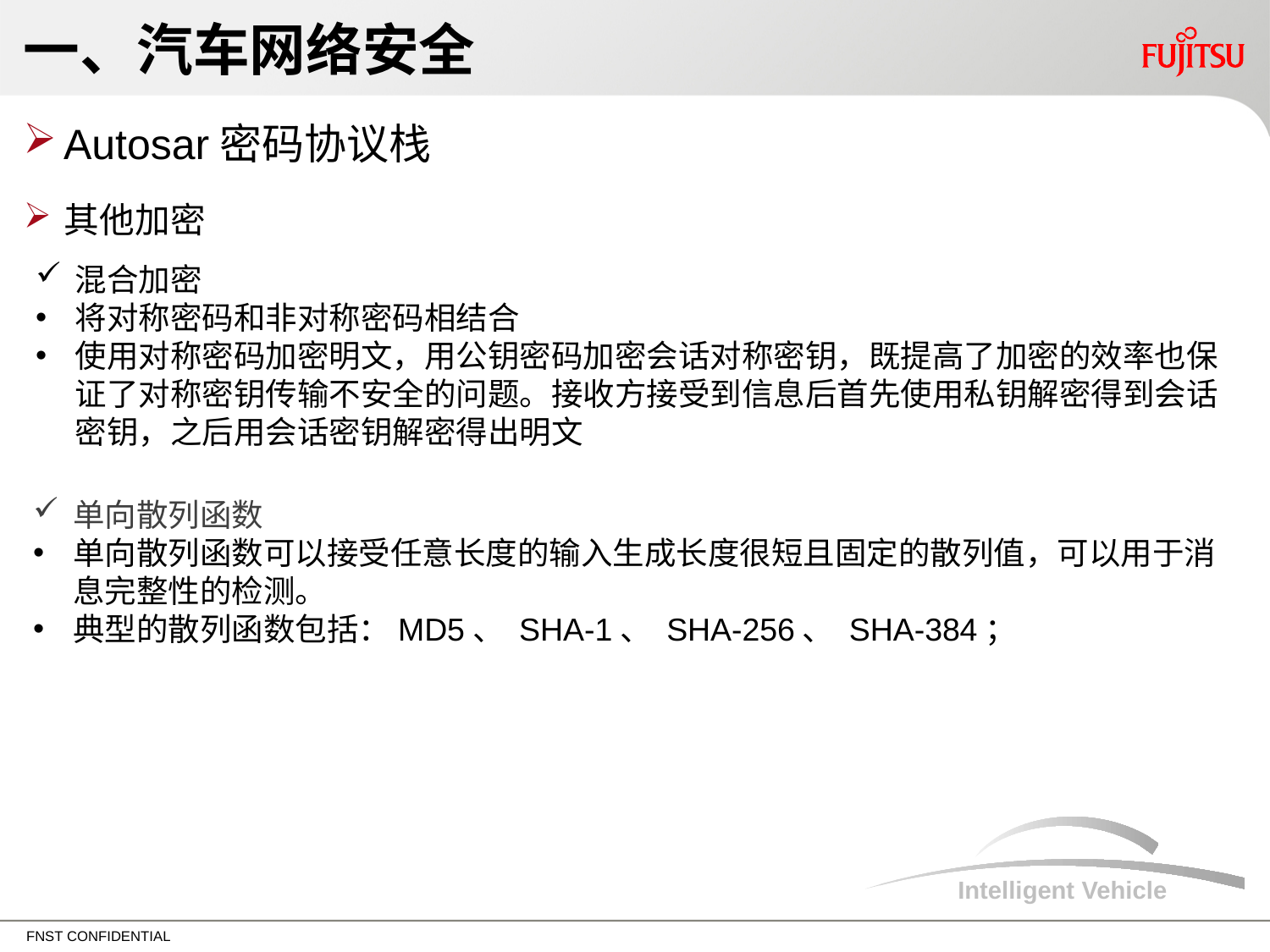

# 一、汽车网络安全
Autosar密码协议栈
其他加密
混合加密
将对称密码和非对称密码相结合
使用对称密码加密明文，用公钥密码加密会话对称密钥，既提高了加密的效率也保证了对称密钥传输不安全的问题。接收方接受到信息后首先使用私钥解密得到会话密钥，之后用会话密钥解密得出明文
单向散列函数
单向散列函数可以接受任意长度的输入生成长度很短且固定的散列值，可以用于消息完整性的检测。
典型的散列函数包括：MD5、 SHA-1、 SHA-256、 SHA-384；